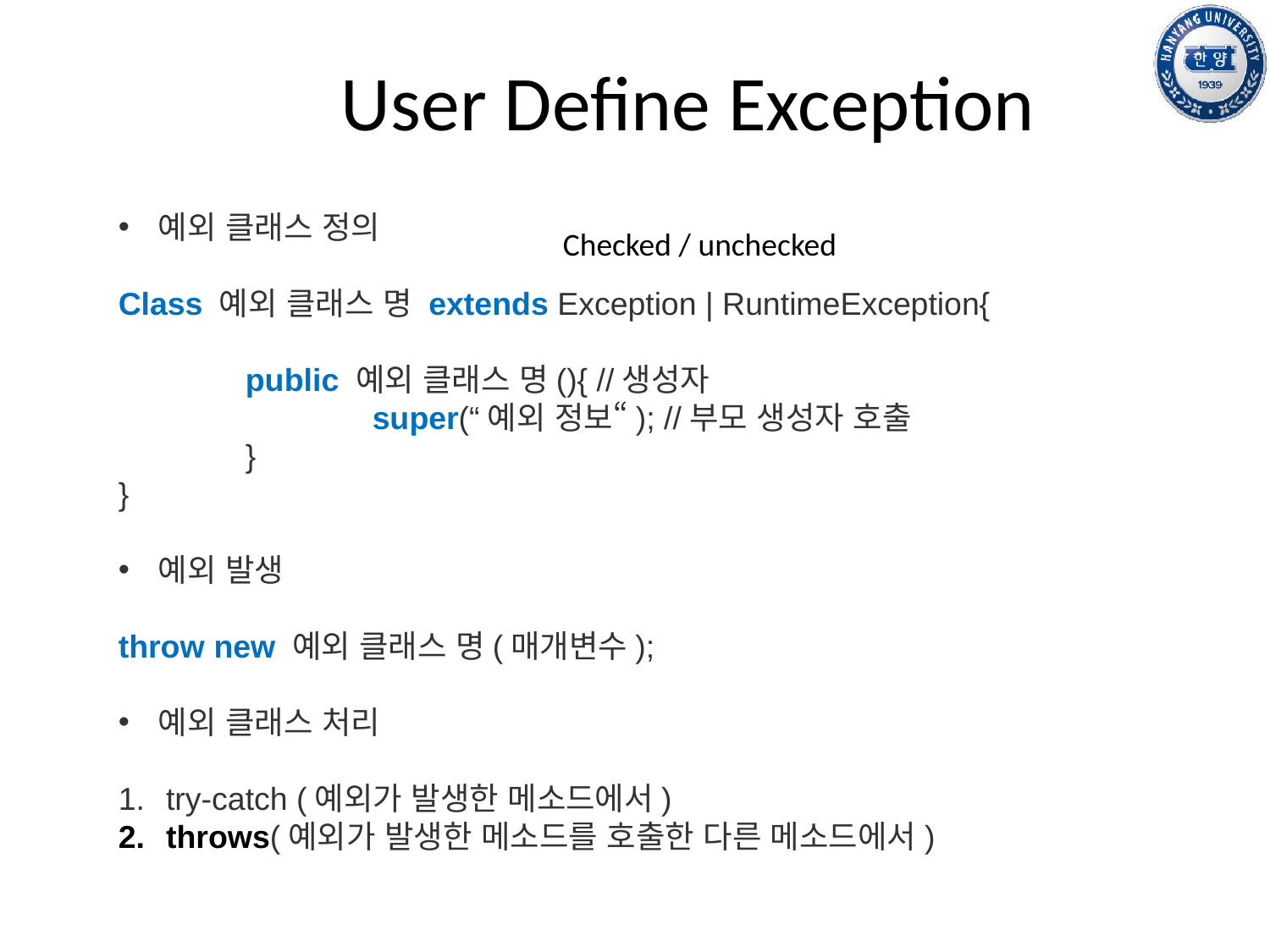

# User Define Exception
예외 클래스 정의

Class 예외 클래스 명 extends Exception | RuntimeException{

	public 예외 클래스 명(){ //생성자
		super(“예외 정보“); //부모 생성자 호출
	}
}

예외 발생

throw new 예외 클래스 명(매개변수);

예외 클래스 처리

try-catch (예외가 발생한 메소드에서)
throws(예외가 발생한 메소드를 호출한 다른 메소드에서)

Checked / unchecked